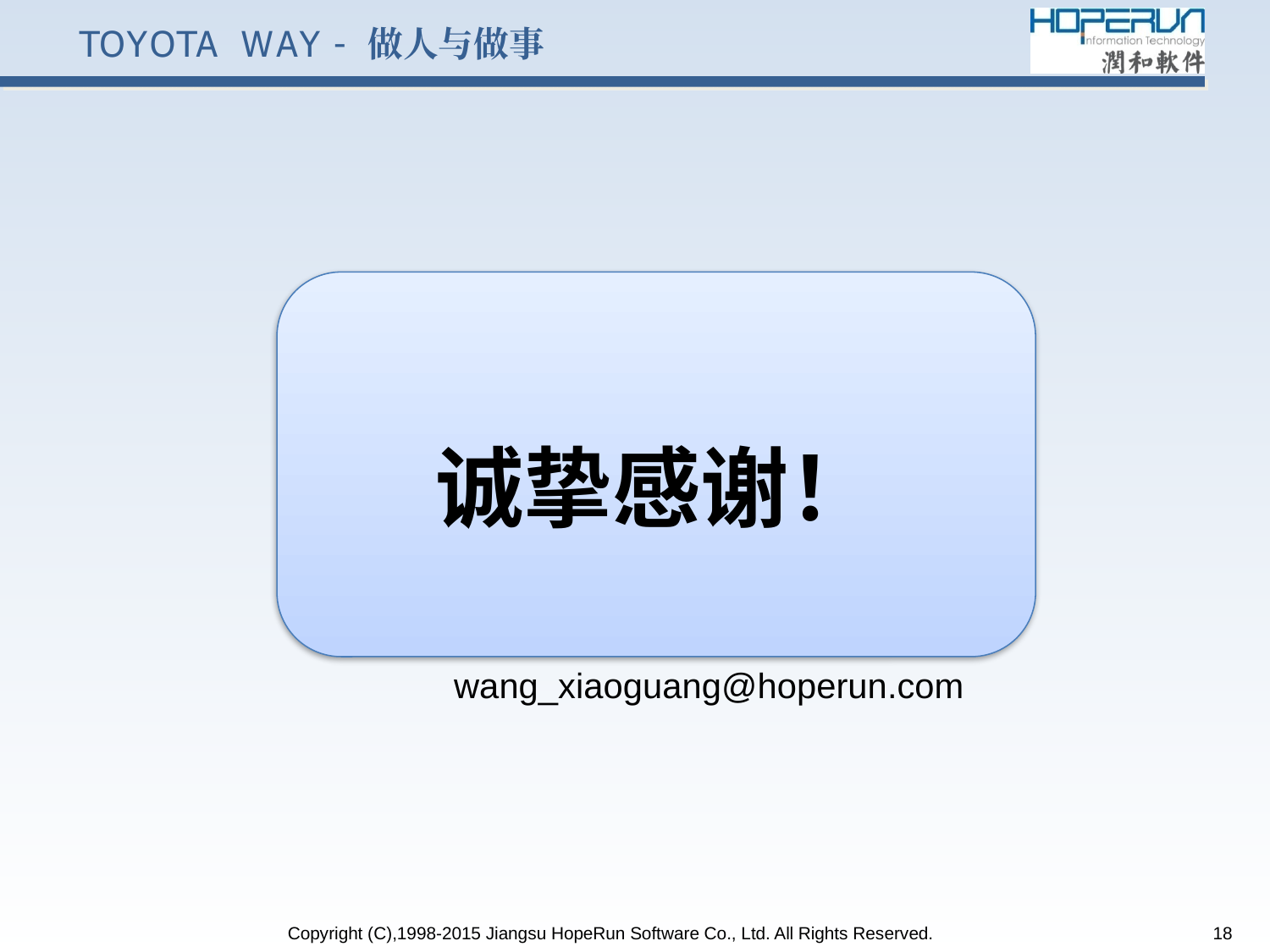

# TOYOTA  WAY - 做人与做事
诚挚感谢！
wang_xiaoguang@hoperun.com